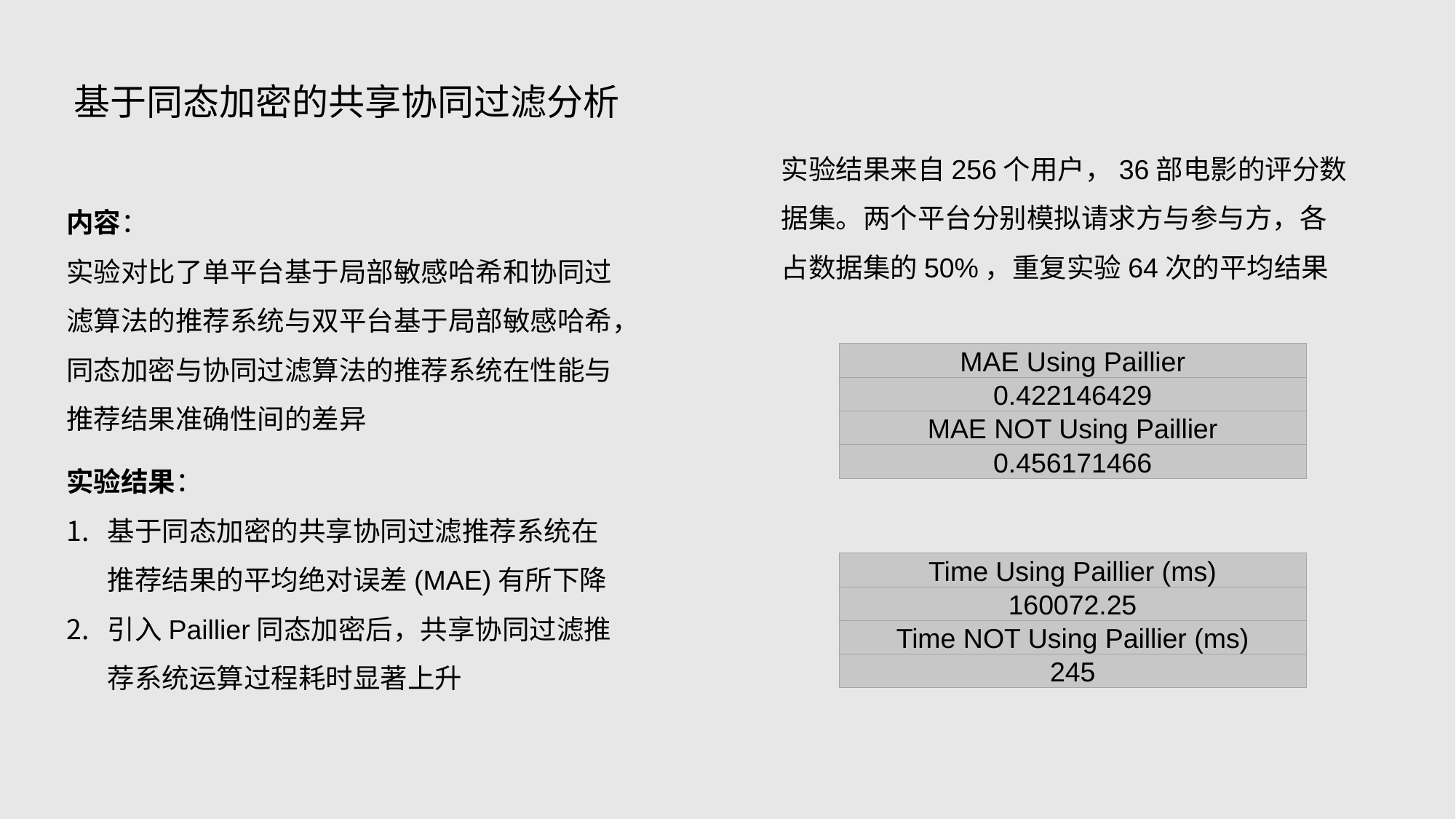

基于同态加密的共享协同过滤分析
实验结果来自256个用户，36部电影的评分数据集。两个平台分别模拟请求方与参与方，各占数据集的50%，重复实验64次的平均结果
内容：
实验对比了单平台基于局部敏感哈希和协同过滤算法的推荐系统与双平台基于局部敏感哈希，同态加密与协同过滤算法的推荐系统在性能与推荐结果准确性间的差异
| MAE Using Paillier |
| --- |
| 0.422146429 |
| MAE NOT Using Paillier |
| 0.456171466 |
实验结果：
基于同态加密的共享协同过滤推荐系统在推荐结果的平均绝对误差(MAE)有所下降
引入Paillier同态加密后，共享协同过滤推荐系统运算过程耗时显著上升
| Time Using Paillier (ms) |
| --- |
| 160072.25 |
| Time NOT Using Paillier (ms) |
| 245 |